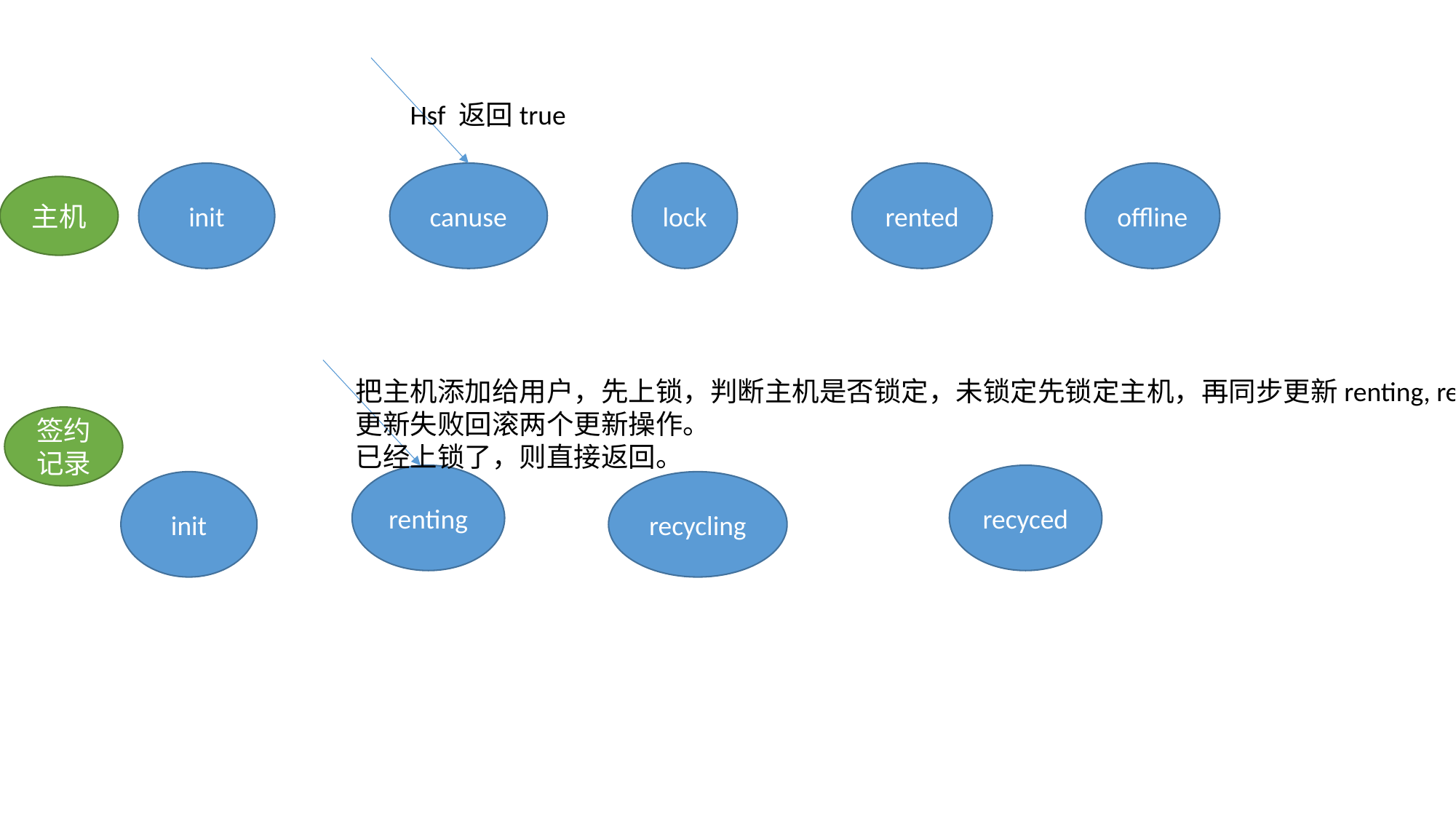

Hsf 返回true
offline
rented
lock
init
canuse
主机
把主机添加给用户，先上锁，判断主机是否锁定，未锁定先锁定主机，再同步更新renting, rented。
更新失败回滚两个更新操作。
已经上锁了，则直接返回。
签约记录
recyced
renting
init
recycling